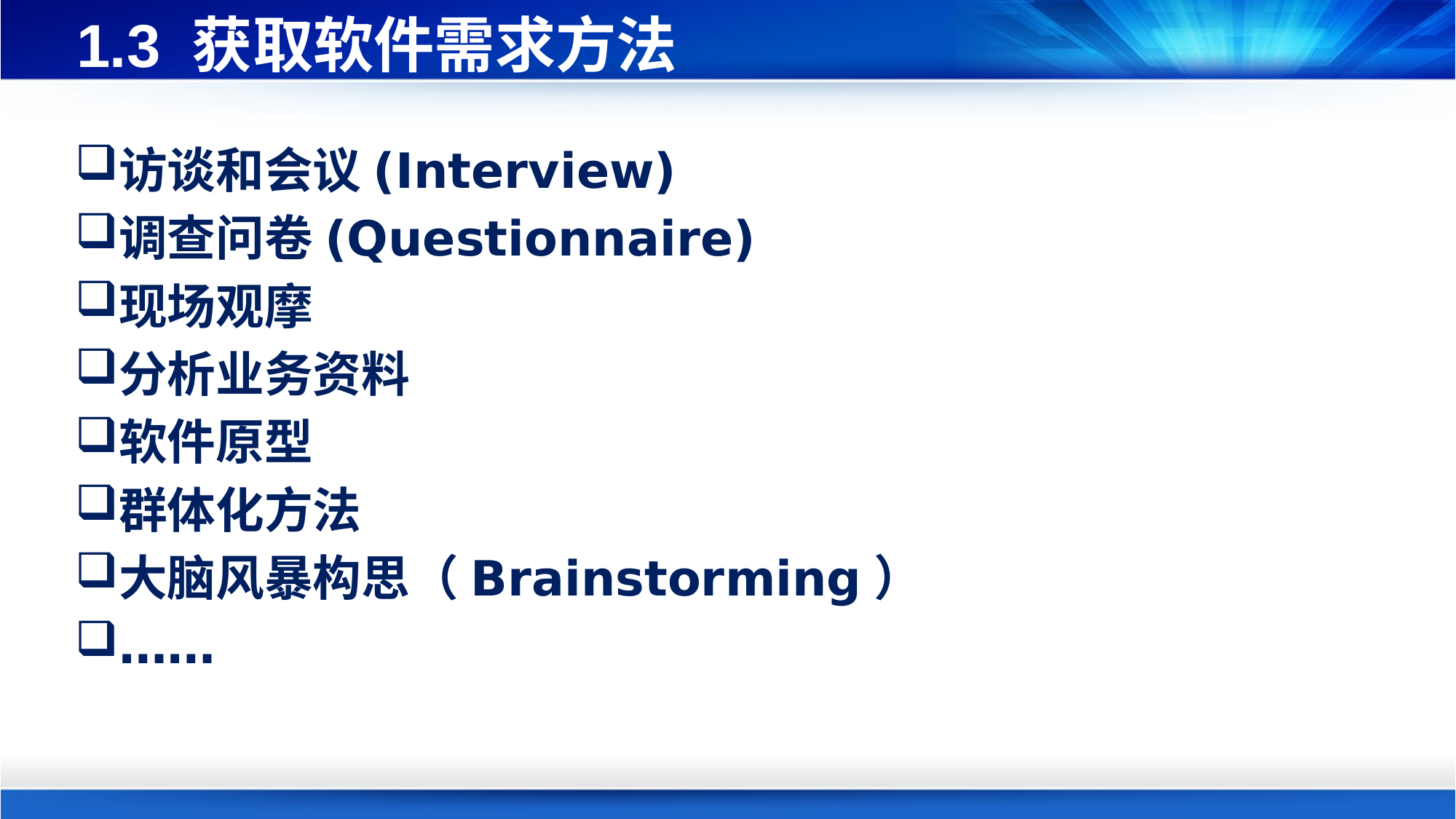

# 1.3 获取软件需求方法
访谈和会议(Interview)
调查问卷(Questionnaire)
现场观摩
分析业务资料
软件原型
群体化方法
大脑风暴构思（Brainstorming）
……